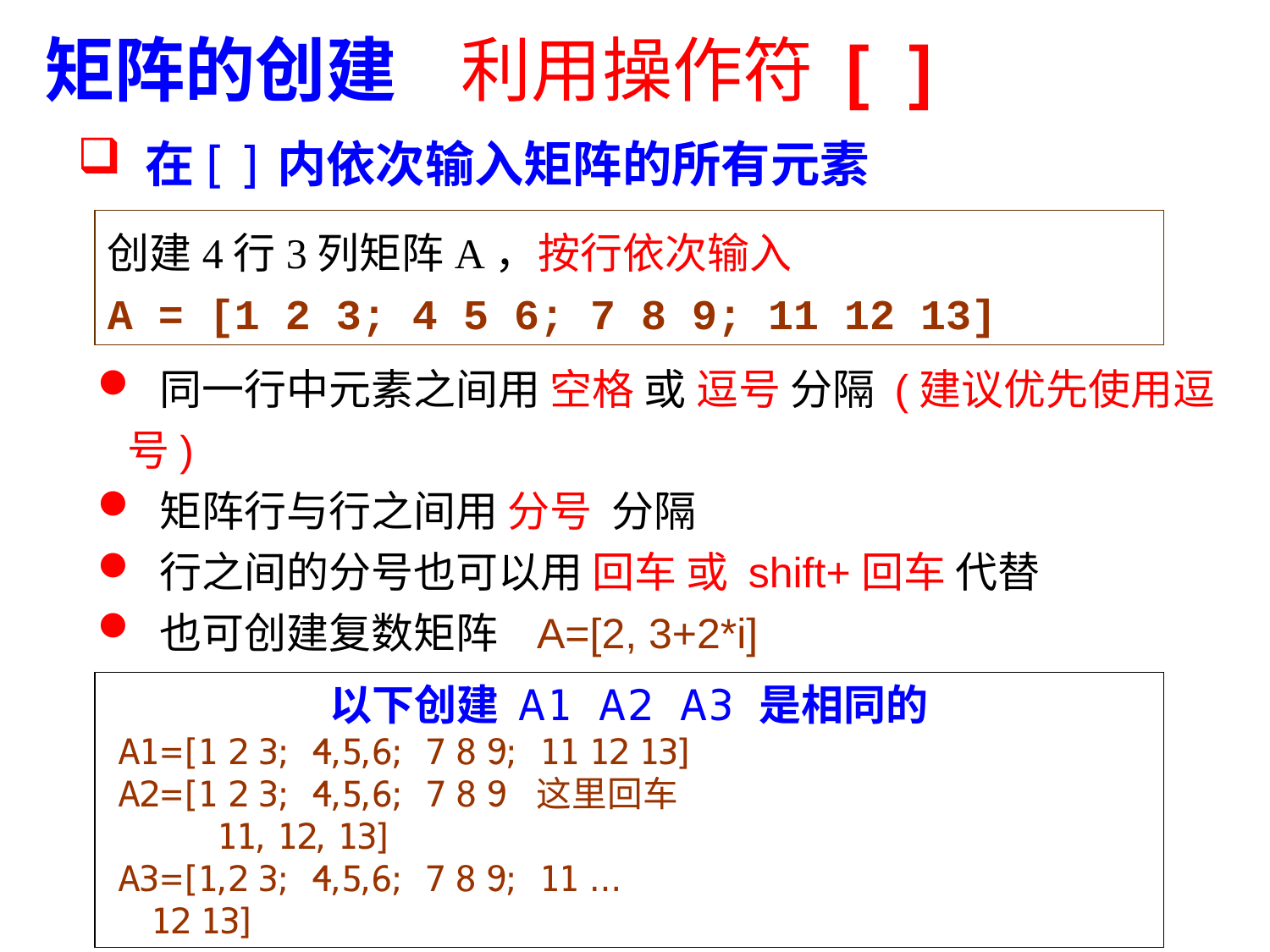

矩阵的创建    利用操作符 [  ]
 在[ ]内依次输入矩阵的所有元素
创建4行3列矩阵A，按行依次输入
A = [1 2 3; 4 5 6; 7 8 9; 11 12 13]
 同一行中元素之间用 空格 或 逗号 分隔 (建议优先使用逗号)
 矩阵行与行之间用 分号  分隔
 行之间的分号也可以用 回车 或 shift+回车 代替
 也可创建复数矩阵   A=[2, 3+2*i]
 a=(1,2)是不对的，要用中括号
以下创建 A1  A2  A3 是相同的
 A1=[1 2 3;  4,5,6;  7 8 9;  11 12 13]
 A2=[1 2 3;  4,5,6;  7 8 9  这里回车
          11, 12, 13]
 A3=[1,2 3;  4,5,6;  7 8 9;  11 ...
    12 13]
20